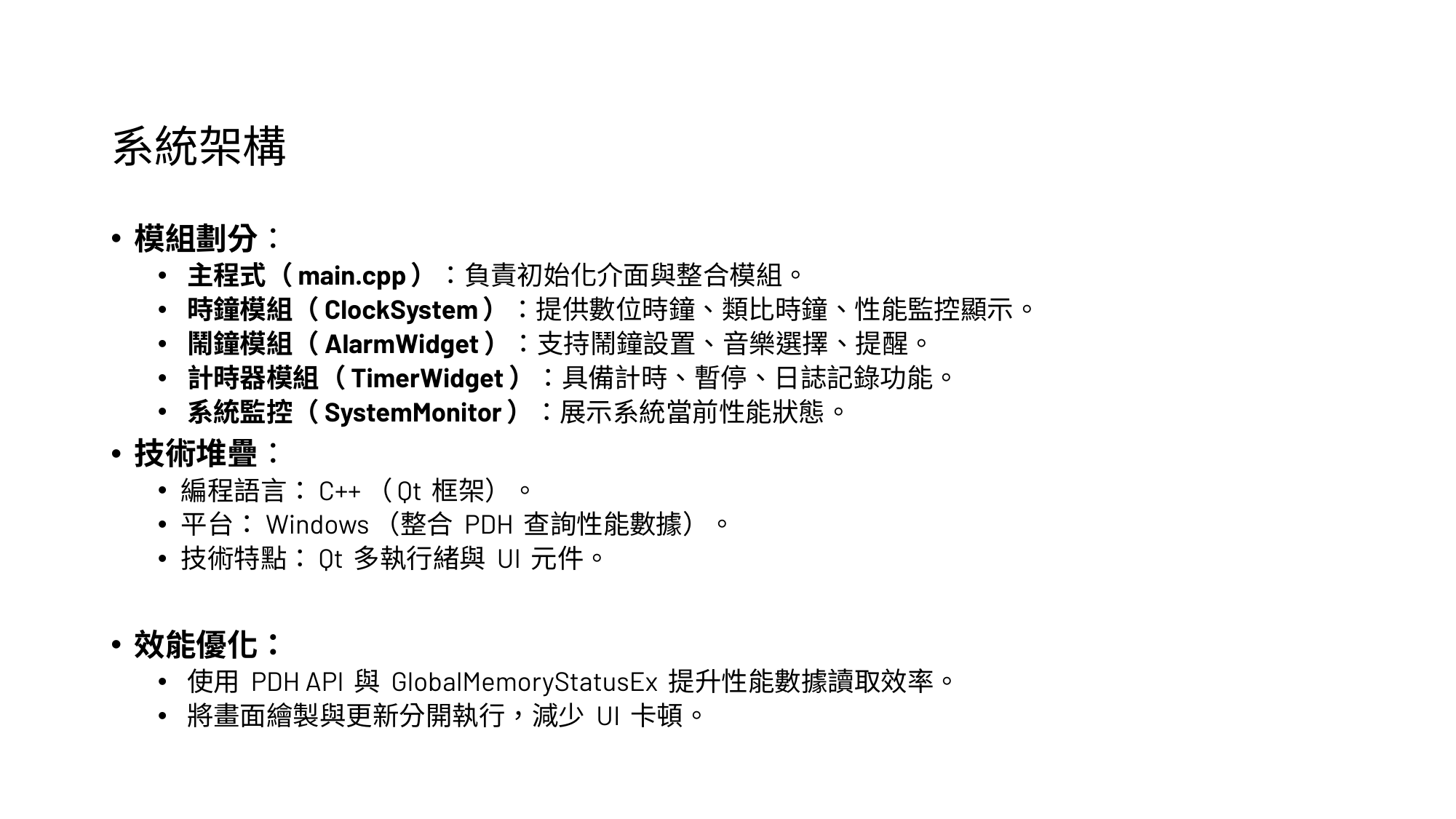

# 系統架構
模組劃分：
主程式（main.cpp）：負責初始化介面與整合模組。
時鐘模組（ClockSystem）：提供數位時鐘、類比時鐘、性能監控顯示。
鬧鐘模組（AlarmWidget）：支持鬧鐘設置、音樂選擇、提醒。
計時器模組（TimerWidget）：具備計時、暫停、日誌記錄功能。
系統監控（SystemMonitor）：展示系統當前性能狀態。
技術堆疊：
編程語言：C++（Qt 框架）。
平台：Windows（整合 PDH 查詢性能數據）。
技術特點：Qt 多執行緒與 UI 元件。

效能優化：
使用 PDH API 與 GlobalMemoryStatusEx 提升性能數據讀取效率。
將畫面繪製與更新分開執行，減少 UI 卡頓。